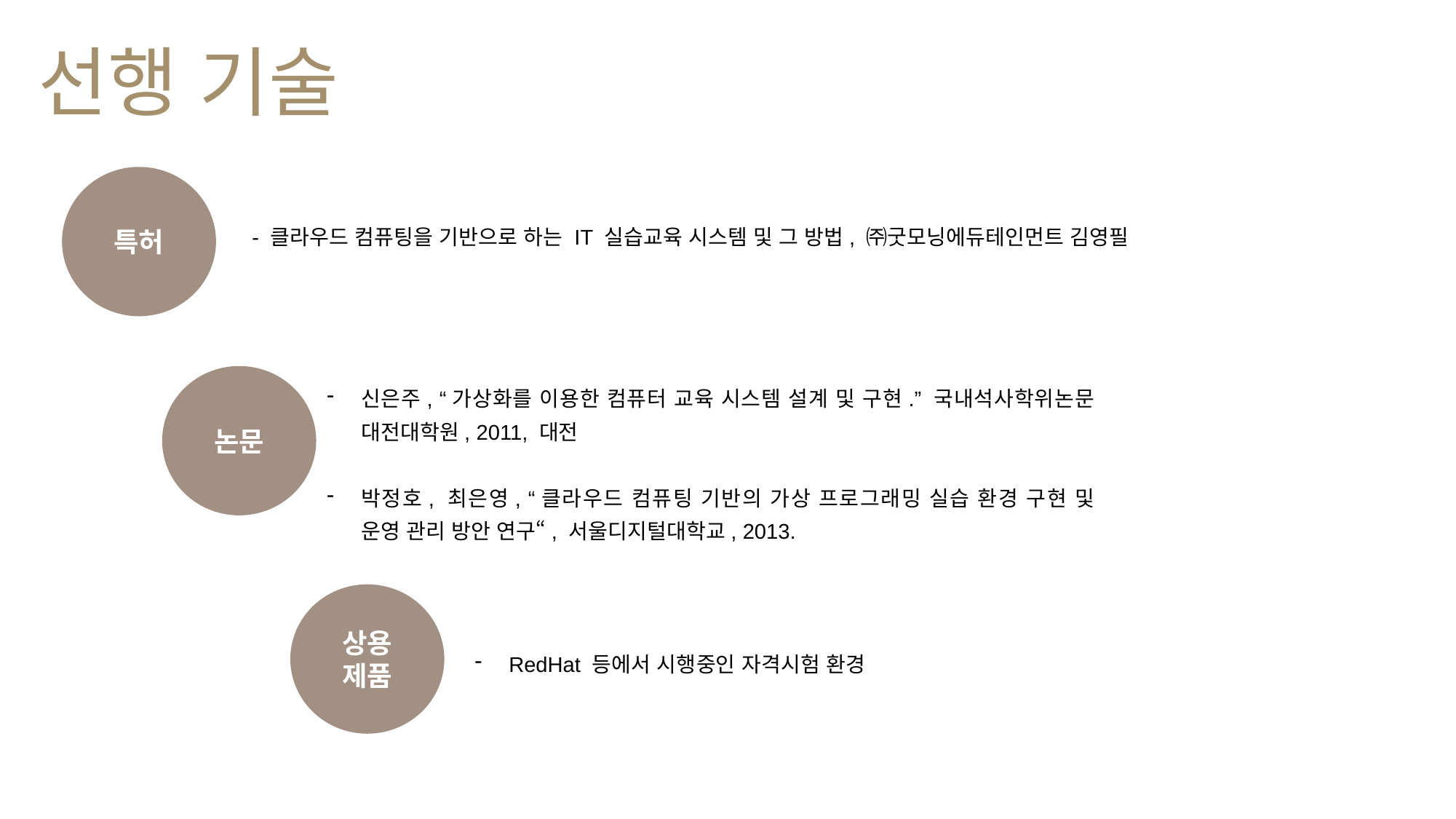

선행 기술
특허
- 클라우드 컴퓨팅을 기반으로 하는 IT 실습교육 시스템 및 그 방법, ㈜굿모닝에듀테인먼트 김영필

논문
신은주, “가상화를 이용한 컴퓨터 교육 시스템 설계 및 구현.” 국내석사학위논문 대전대학원, 2011, 대전

박정호, 최은영, “클라우드 컴퓨팅 기반의 가상 프로그래밍 실습 환경 구현 및 운영 관리 방안 연구“, 서울디지털대학교, 2013.

상용 제품

RedHat 등에서 시행중인 자격시험 환경